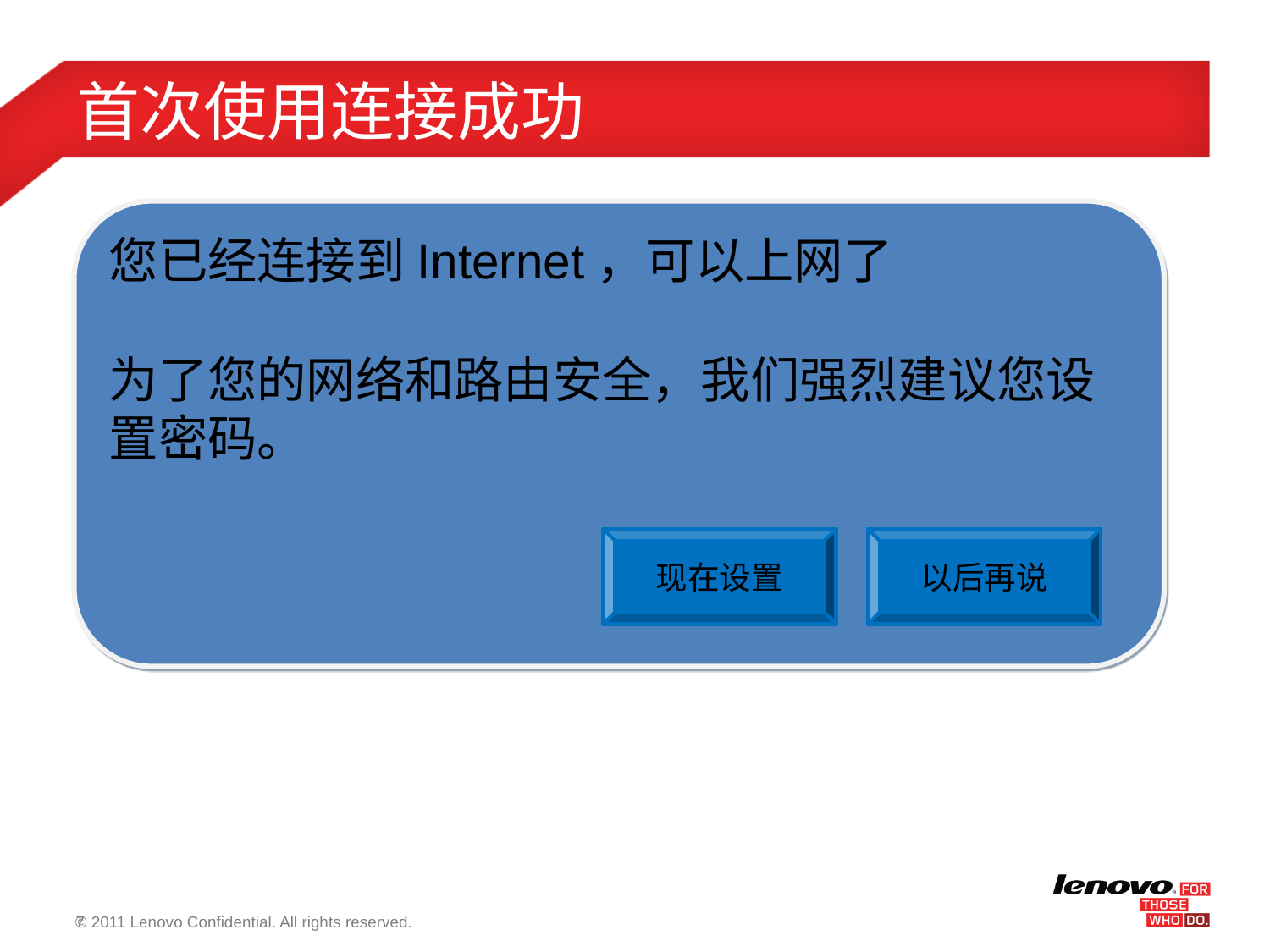

# 首次使用连接成功
您已经连接到Internet，可以上网了

为了您的网络和路由安全，我们强烈建议您设置密码。

现在设置
以后再说